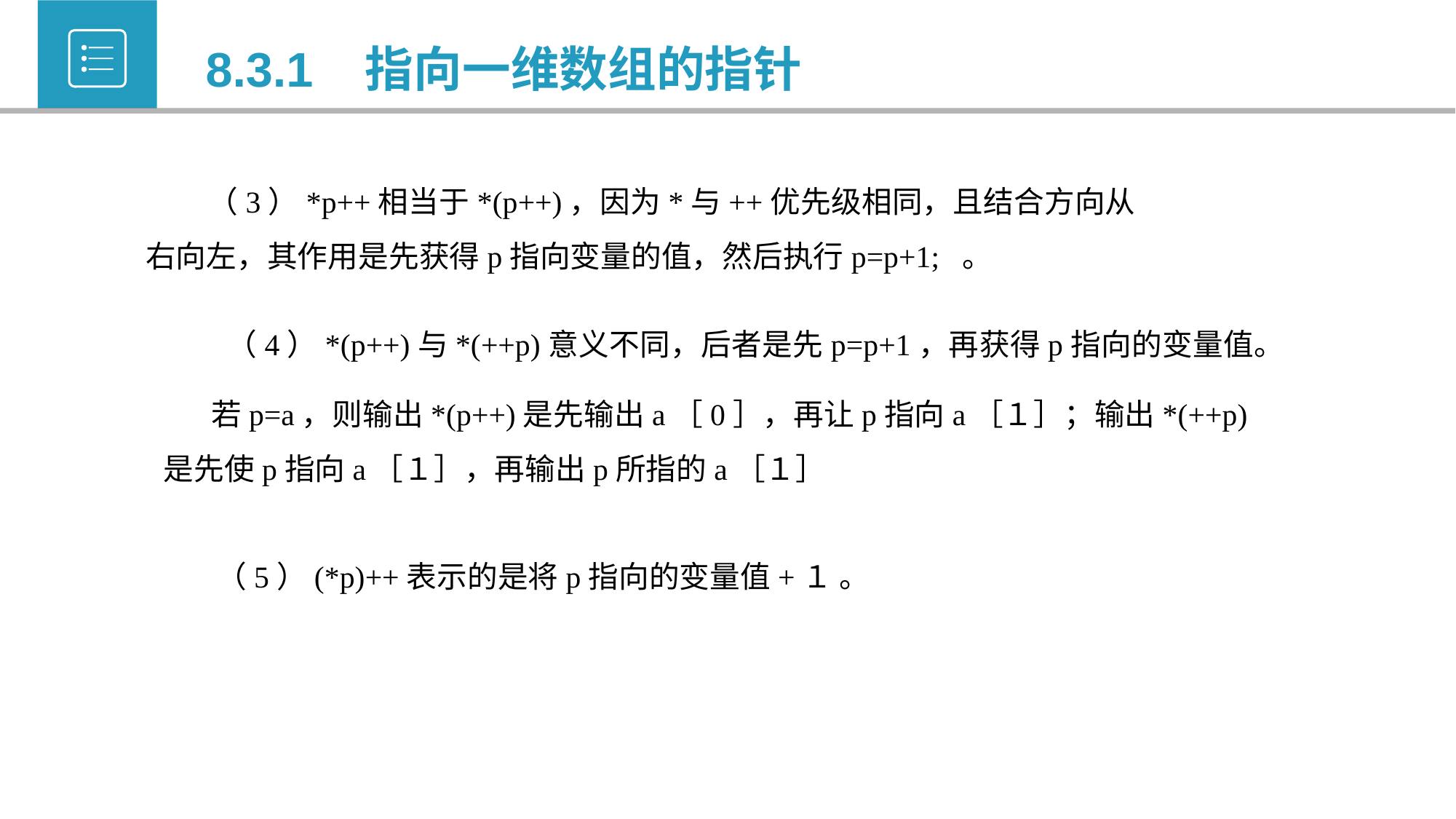

8.3.1   指向一维数组的指针
        （3）*p++相当于*(p++)，因为*与++优先级相同，且结合方向从右向左，其作用是先获得p指向变量的值，然后执行p=p+1;  。
        （4）*(p++)与*(++p)意义不同，后者是先p=p+1，再获得p指向的变量值。
      若p=a，则输出*(p++)是先输出a［0］，再让p指向a［１］；输出*(++p)是先使p指向a［１］，再输出p所指的a［１］
        （5）(*p)++表示的是将p指向的变量值+１ 。